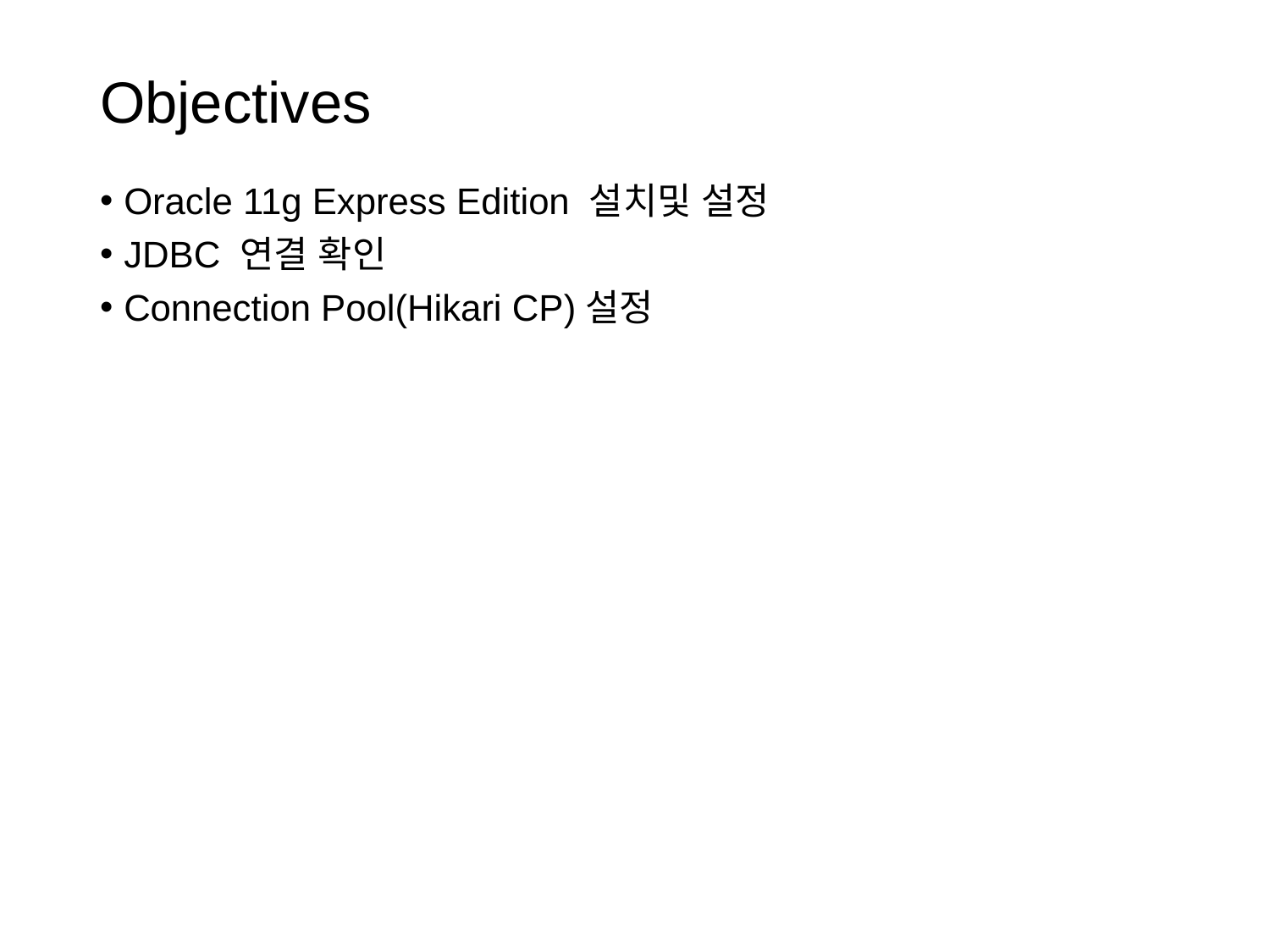

# Objectives
Oracle 11g Express Edition 설치및 설정
JDBC 연결 확인
Connection Pool(Hikari CP)설정